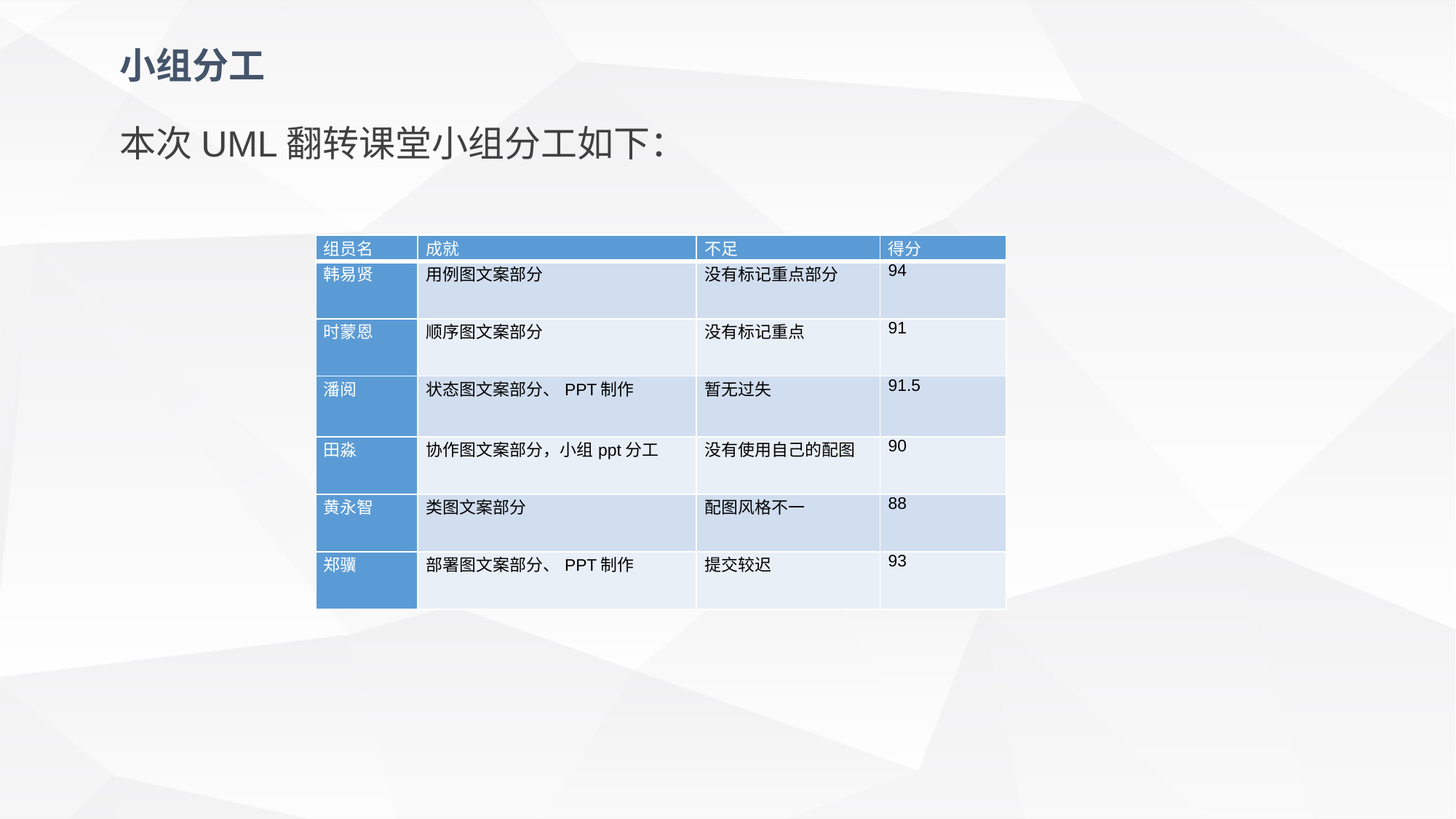

小组分工
本次UML翻转课堂小组分工如下：

| 组员名 | 成就 | 不足 | 得分 |
| --- | --- | --- | --- |
| 韩易贤 | 用例图文案部分 | 没有标记重点部分 | 94 |
| 时蒙恩 | 顺序图文案部分 | 没有标记重点 | 91 |
| 潘阅 | 状态图文案部分、PPT制作 | 暂无过失 | 91.5 |
| 田淼 | 协作图文案部分，小组ppt分工 | 没有使用自己的配图 | 90 |
| 黄永智 | 类图文案部分 | 配图风格不一 | 88 |
| 郑骥 | 部署图文案部分、PPT制作 | 提交较迟 | 93 |